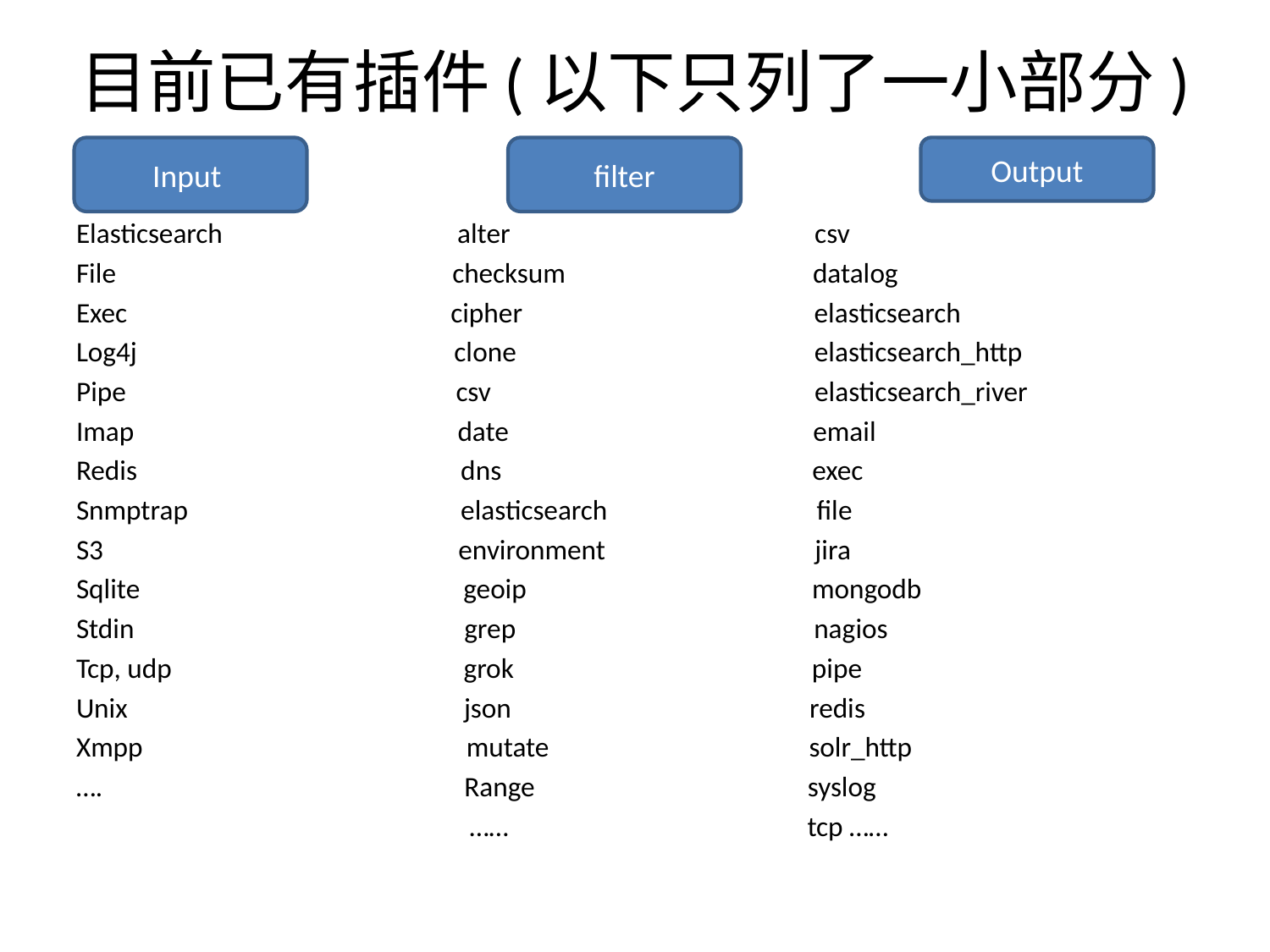

# 目前已有插件(以下只列了一小部分)
Input
filter
Output

Elasticsearch                                     alter                                                csv
File                                                     checksum                                       datalog
Exec                                                   cipher                                              elasticsearch
Log4j                                                  clone                                               elasticsearch_http
Pipe                                                    csv                                                   elasticsearch_river
Imap                                                   date                                                email
Redis                                                   dns                                                 exec
Snmptrap                                           elasticsearch                                 file
S3                                                        environment                                 jira
Sqlite                                                   geoip                                             mongodb
Stdin                                                    grep                                               nagios
Tcp, udp                                              grok                                               pipe
Unix                                                     json                                               redis
Xmpp                                                   mutate                                         solr_http
….                                                         Range                                           syslog
                                                              ……                                               tcp ……